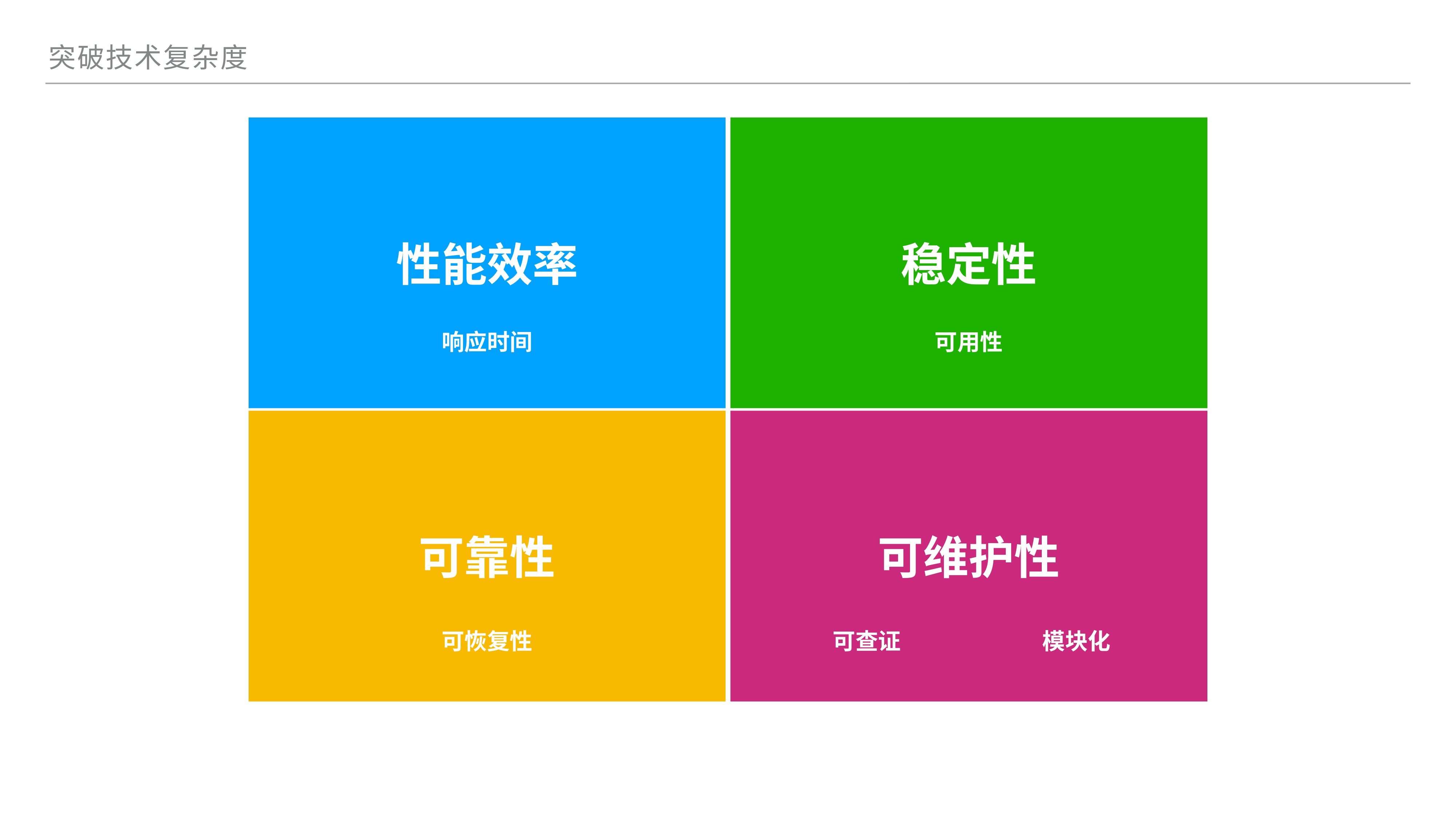

突破技术复杂度

性能效率
稳定性
响应时间
可用性

可靠性
可维护性
可恢复性
可查证
模块化